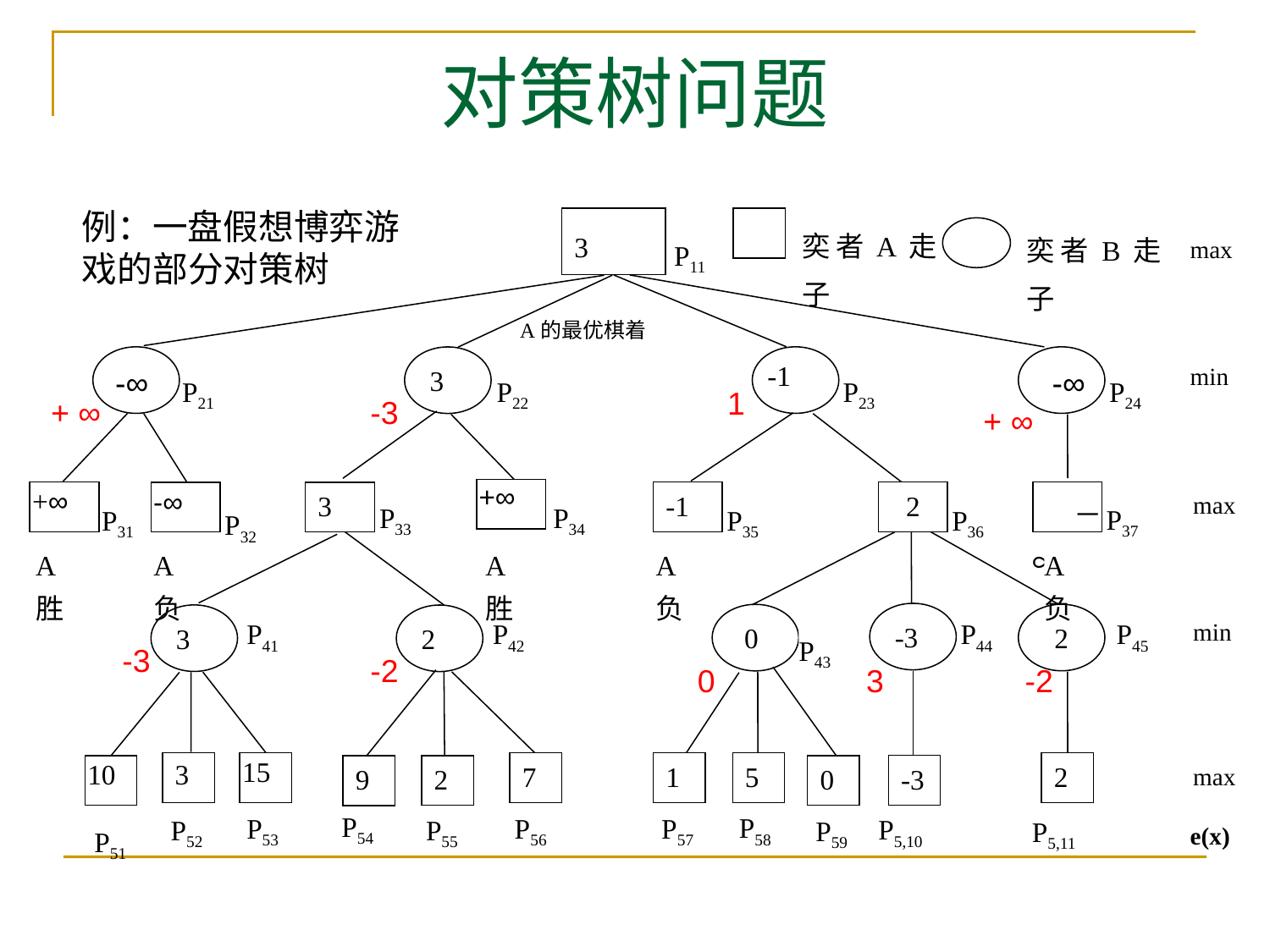

# 对策树问题
例：一盘假想博弈游戏的部分对策树

3

-1

3

+∞
-1
+∞
 －∞

2
-∞
3

-3
2
 0
3
2

3
15
7
1
5
2
-3
10
2
0
9
P21
P22
P23
P24
P33
P34
P37
P31
P35
P36
P32
P41
P43
P42
P44
P45
P51
P54
P58
P53
P56
P57
P5,10
P52
P55
P59
P11
A胜
A负
A胜
A负
A负

奕者A走子

奕者B走子
max
min
max
min
max
e(x)
A的最优棋着
-∞
-∞
1
+ ∞
-3
+ ∞
-3
-2
0
3
-2
P5,11